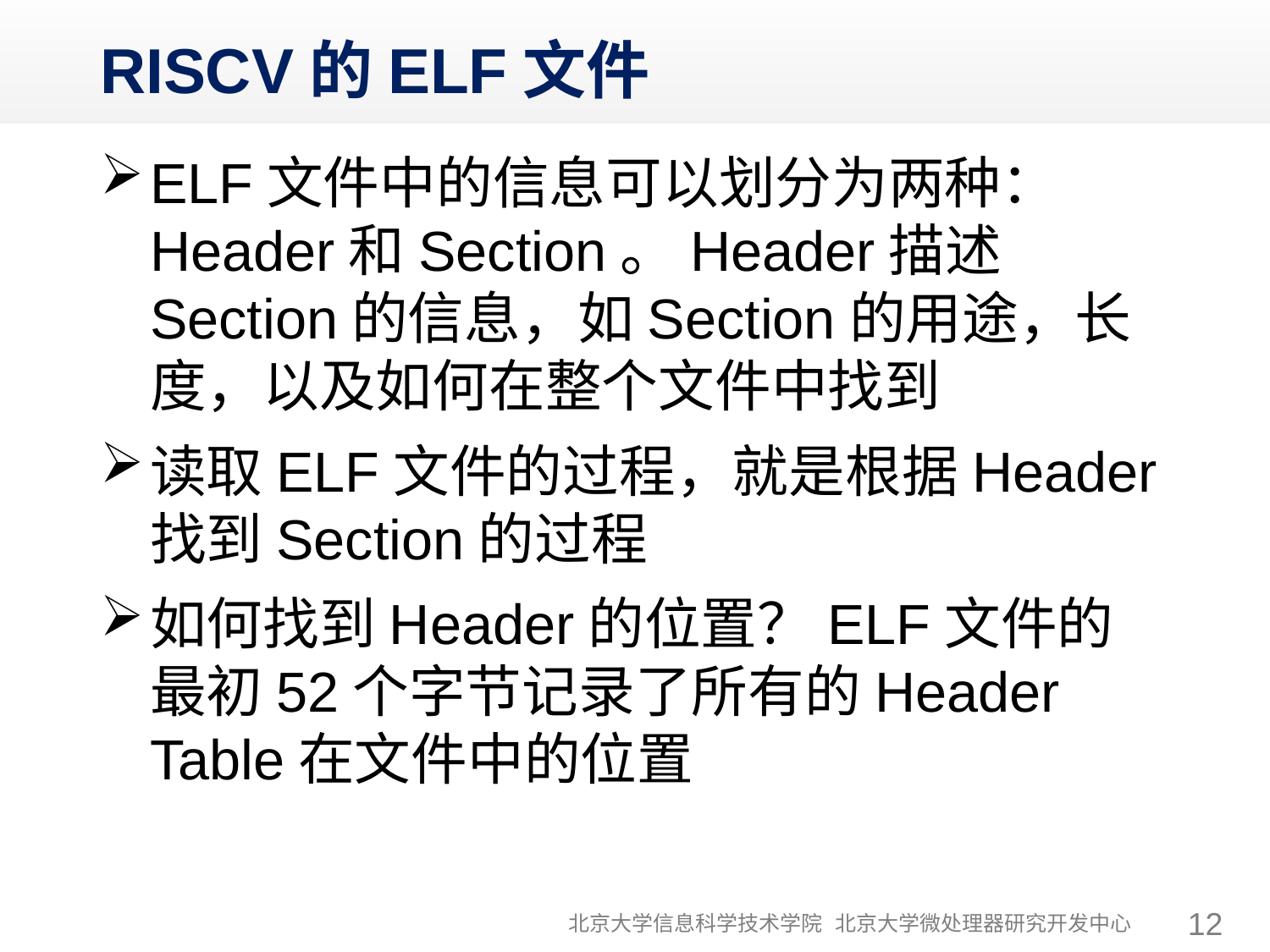

# RISCV的ELF文件
ELF文件中的信息可以划分为两种：Header和Section。Header描述Section的信息，如Section的用途，长度，以及如何在整个文件中找到
读取ELF文件的过程，就是根据Header找到Section的过程
如何找到Header的位置？ELF文件的最初52个字节记录了所有的Header Table在文件中的位置

北京大学信息科学技术学院  北京大学微处理器研究开发中心
12